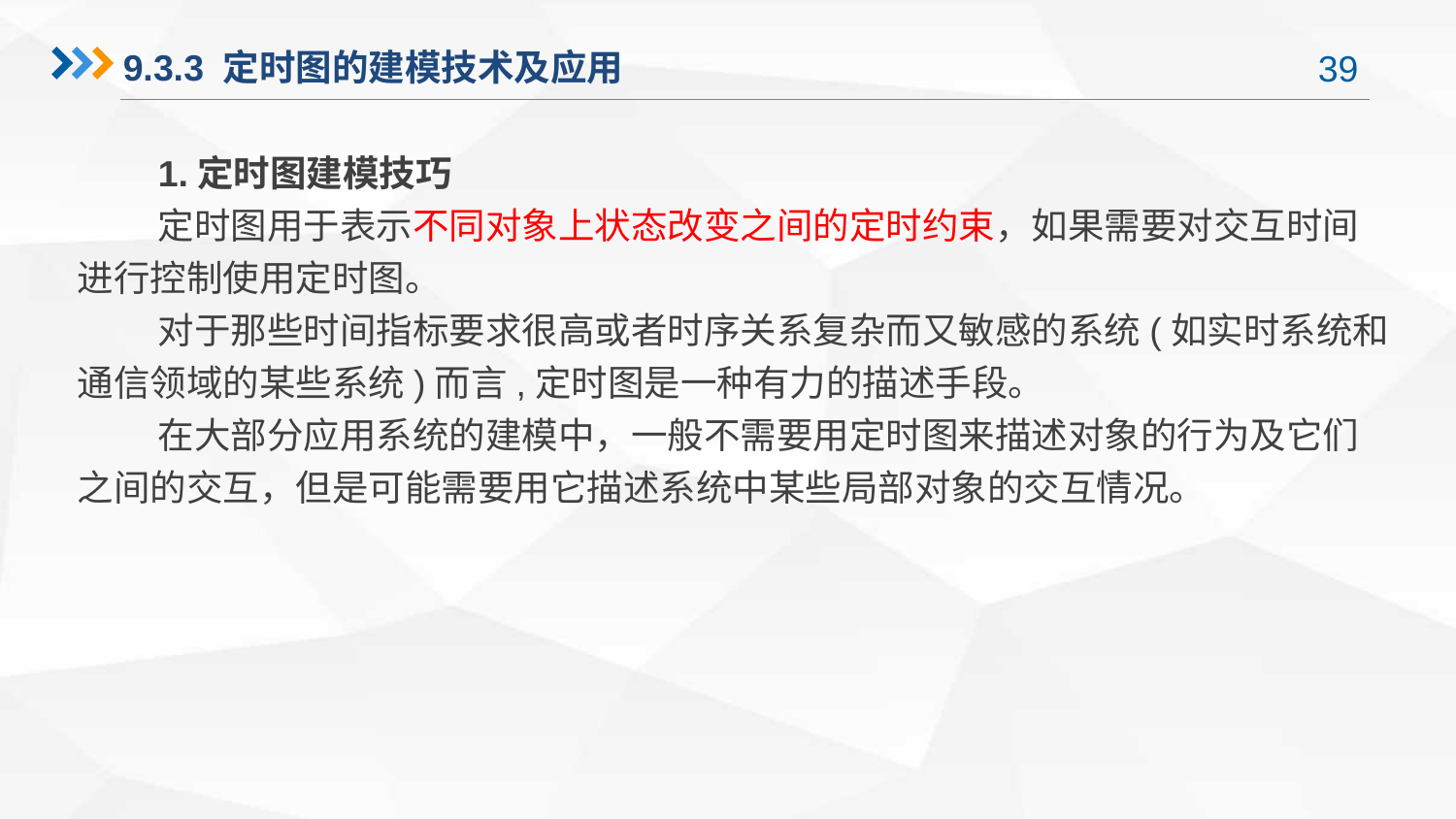

9.3.3 定时图的建模技术及应用
1.定时图建模技巧
定时图用于表示不同对象上状态改变之间的定时约束，如果需要对交互时间进行控制使用定时图。
对于那些时间指标要求很高或者时序关系复杂而又敏感的系统(如实时系统和通信领域的某些系统)而言,定时图是一种有力的描述手段。
在大部分应用系统的建模中，一般不需要用定时图来描述对象的行为及它们之间的交互，但是可能需要用它描述系统中某些局部对象的交互情况。